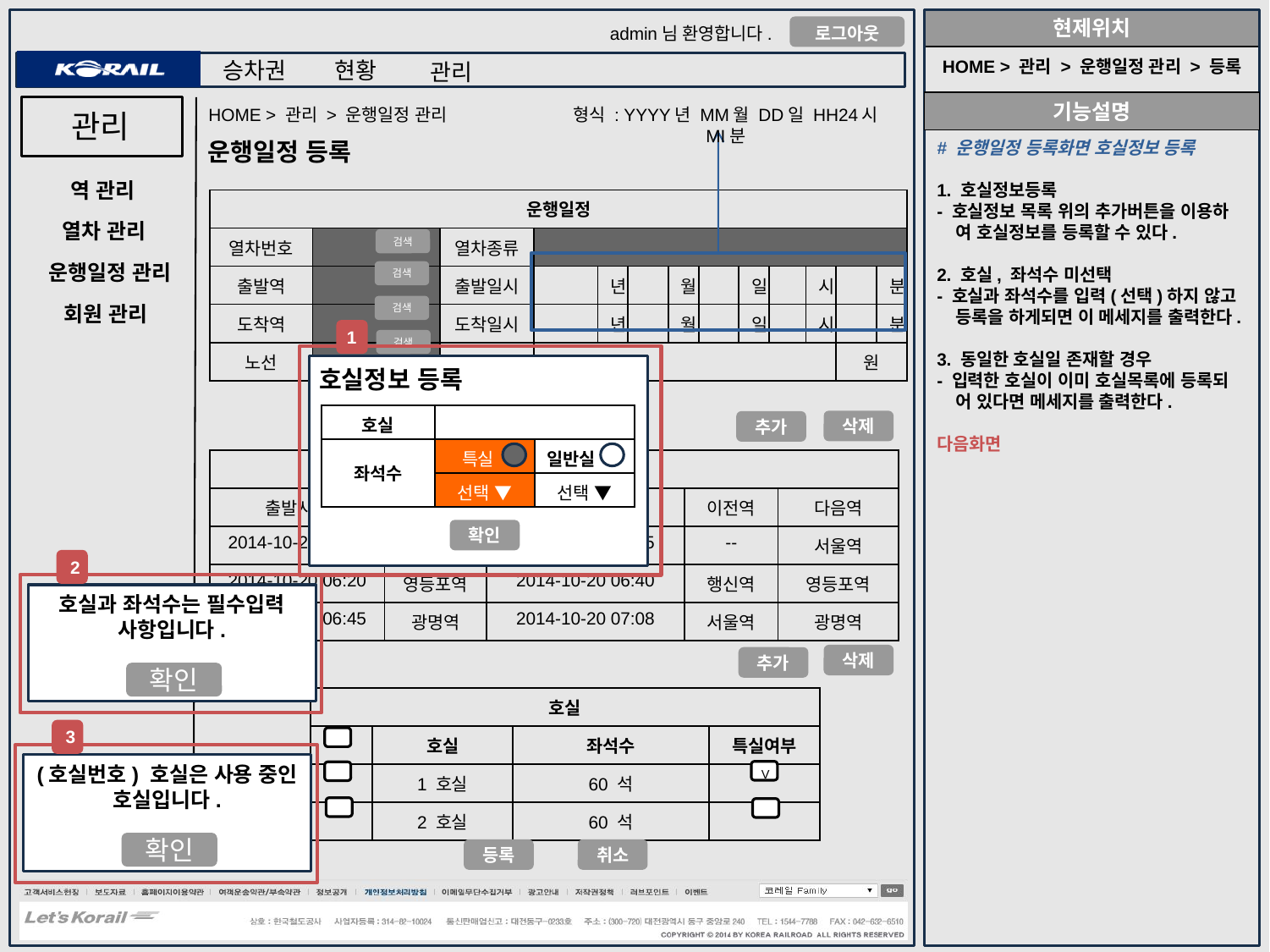

HOME > 관리 > 운행일정 관리 > 등록
HOME > 관리 > 운행일정 관리
형식 : YYYY년 MM월 DD일 HH24시 MI분
관리
# 운행일정 등록화면 호실정보 등록

1. 호실정보등록
- 호실정보 목록 위의 추가버튼을 이용하
   여 호실정보를 등록할 수 있다.

2. 호실, 좌석수 미선택
- 호실과 좌석수를 입력(선택)하지 않고
   등록을 하게되면 이 메세지를 출력한다.

3. 동일한 호실일 존재할 경우
- 입력한 호실이 이미 호실목록에 등록되
   어 있다면 메세지를 출력한다.

다음화면
운행일정 등록
역 관리
| 운행일정 |  |  |  |  |  |  |  |  |  |  |  |  |
| --- | --- | --- | --- | --- | --- | --- | --- | --- | --- | --- | --- | --- |
| 열차번호 |  | 열차종류 |  |  |  |  |  |  |  |  |  |  |
| 출발역 |  | 출발일시 |  | 년 |  | 월 |  | 일 |  | 시 |  | 분 |
| 도착역 |  | 도착일시 |  | 년 |  | 월 |  | 일 |  | 시 |  | 분 |
| 노선 |  | 요금 |  |  |  |  |  |  |  |  | 원 |  |
열차 관리
검색
운행일정 관리

검색
회원 관리
검색
1

검색

호실정보 등록
| 호실 |  |  |
| --- | --- | --- |
| 좌석수 | 특실 | 일반실 |
|  | 선택 ▼ | 선택 ▼ |
삭제
추가

| 상세운행일정 |  |  |  |  |
| --- | --- | --- | --- | --- |
| 출발시각 | 도착역 | 도착시각 | 이전역 | 다음역 |
| 2014-10-20 06:05 | 서울역 | 2014-10-20 06:15 | -- | 서울역 |
| 2014-10-20 06:20 | 영등포역 | 2014-10-20 06:40 | 행신역 | 영등포역 |
| 2014-10-20 06:45 | 광명역 | 2014-10-20 07:08 | 서울역 | 광명역 |
확인
2

호실과 좌석수는 필수입력 사항입니다.
삭제
추가
확인
| 호실 |  |  |  |
| --- | --- | --- | --- |
|  | 호실 | 좌석수 | 특실여부 |
|  | 1 호실 | 60 석 |  |
|  | 2 호실 | 60 석 |  |
3

(호실번호) 호실은 사용 중인 호실입니다.
V

확인
등록
취소